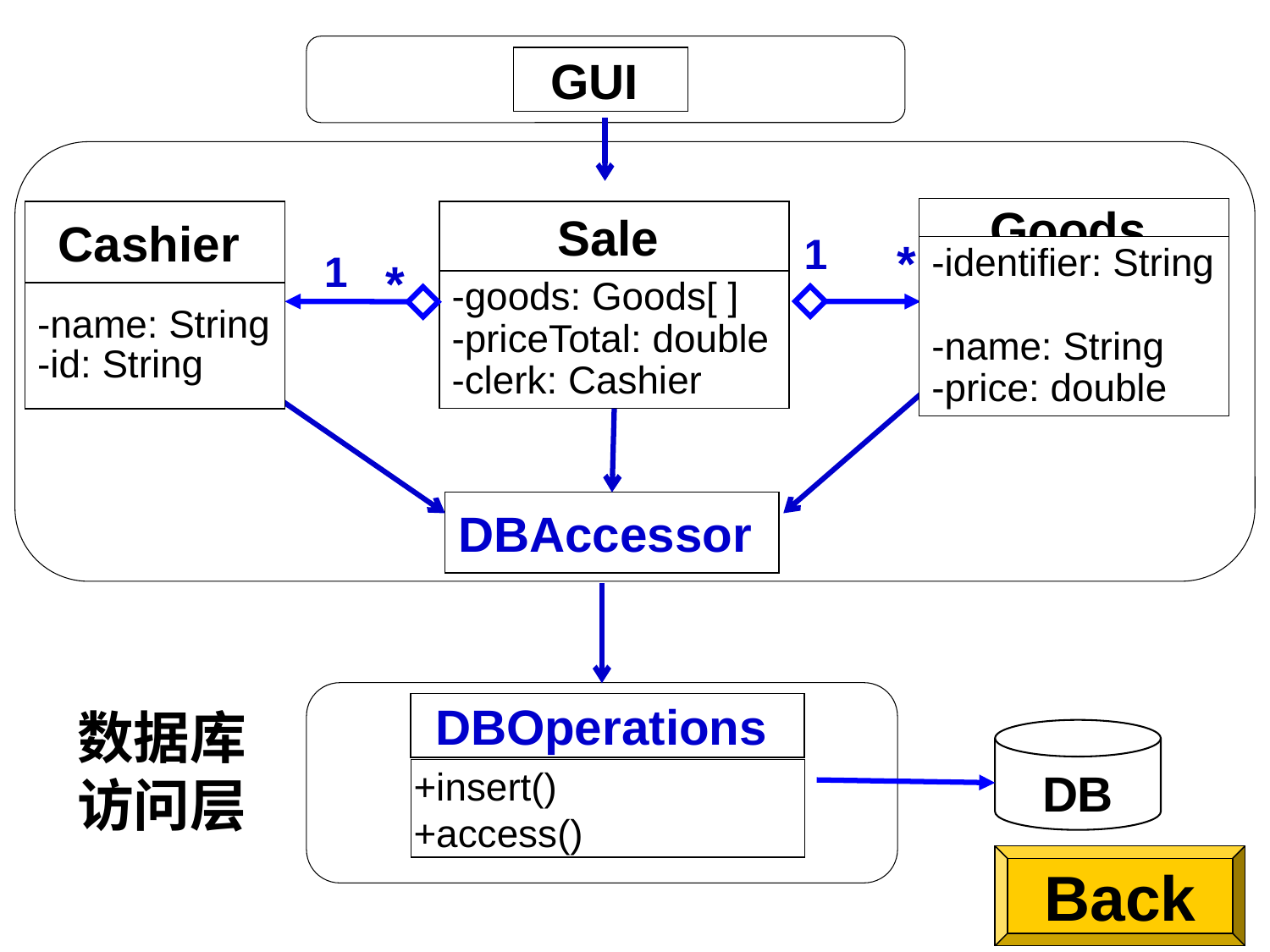

GUI

Goods
Sale
Cashier
-name: String
-id: String
1
*

1
*
-identifier: String
-name: String
-price: double
-goods: Goods[ ]
-priceTotal: double
-clerk: Cashier

DBAccessor

DBOperations
数据库
访问层
DB
+insert()
+access()
Back